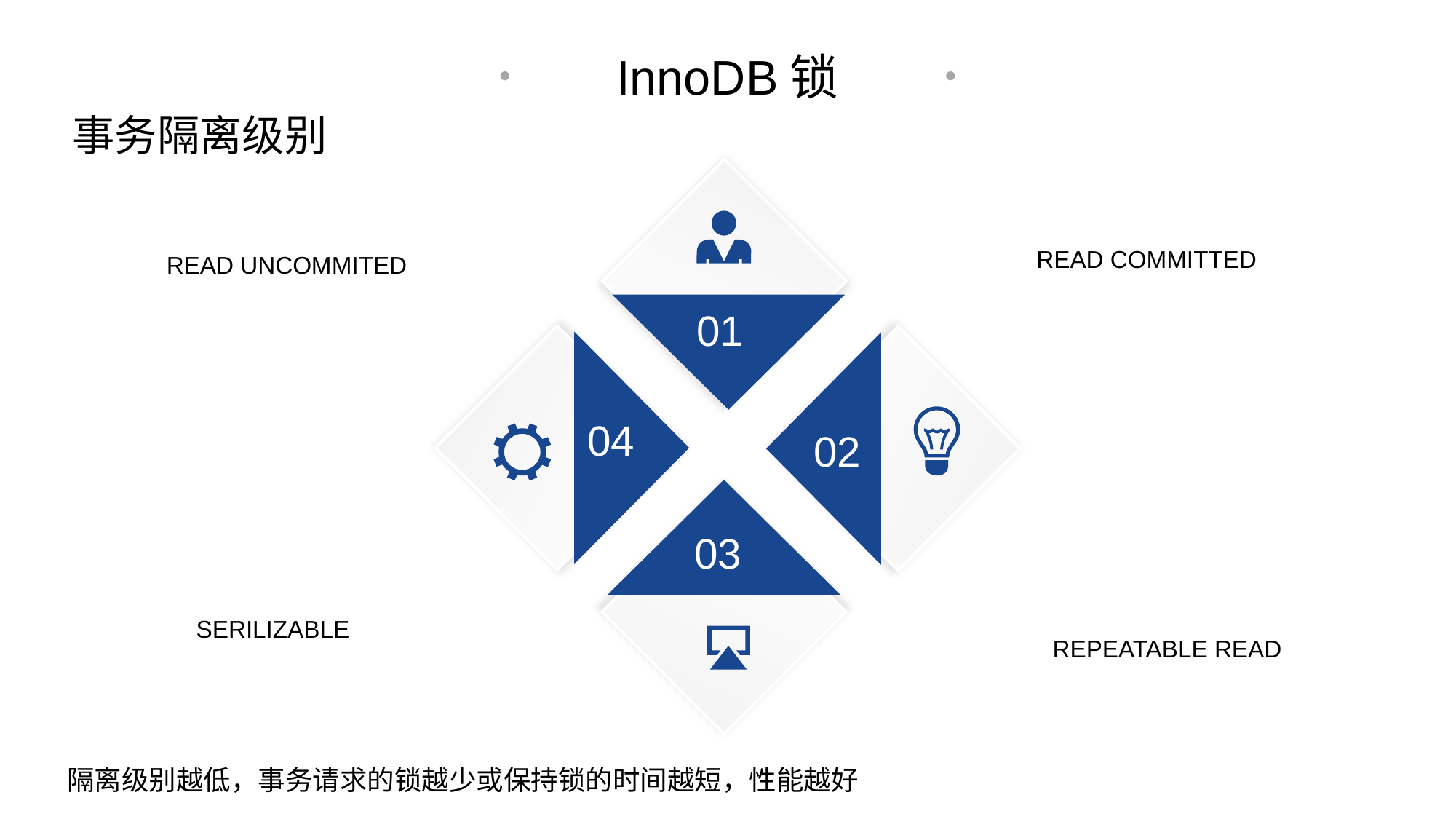

InnoDB锁
事务隔离级别

01

04
02

03

READ COMMITTED
READ UNCOMMITED
SERILIZABLE
REPEATABLE READ
隔离级别越低，事务请求的锁越少或保持锁的时间越短，性能越好